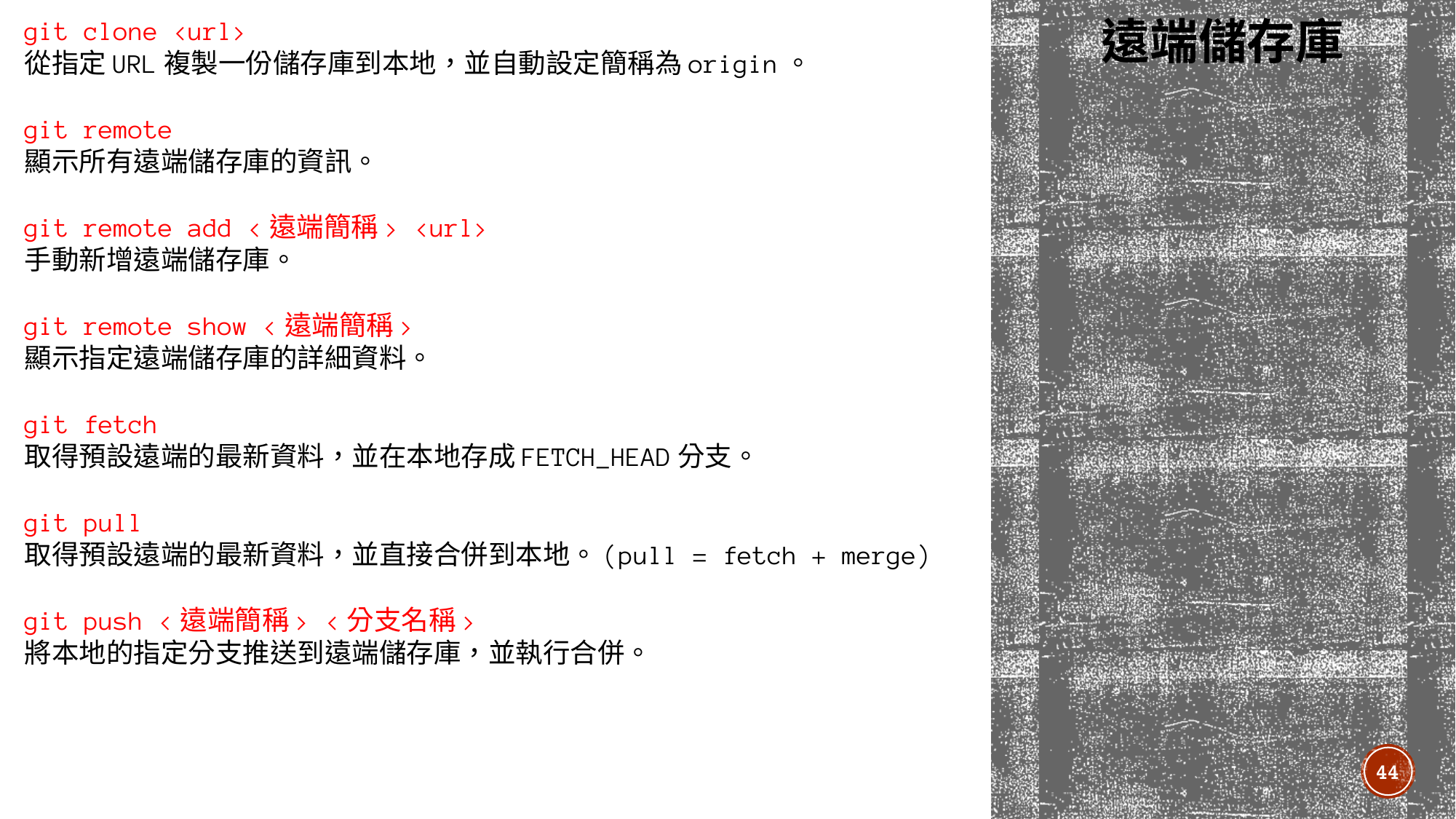

# 遠端儲存庫
git clone <url>
從指定URL複製一份儲存庫到本地，並自動設定簡稱為origin。

git remote
顯示所有遠端儲存庫的資訊。

git remote add <遠端簡稱> <url>
手動新增遠端儲存庫。

git remote show <遠端簡稱>
顯示指定遠端儲存庫的詳細資料。

git fetch
取得預設遠端的最新資料，並在本地存成FETCH_HEAD分支。

git pull
取得預設遠端的最新資料，並直接合併到本地。(pull = fetch + merge)

git push <遠端簡稱> <分支名稱>
將本地的指定分支推送到遠端儲存庫，並執行合併。

44